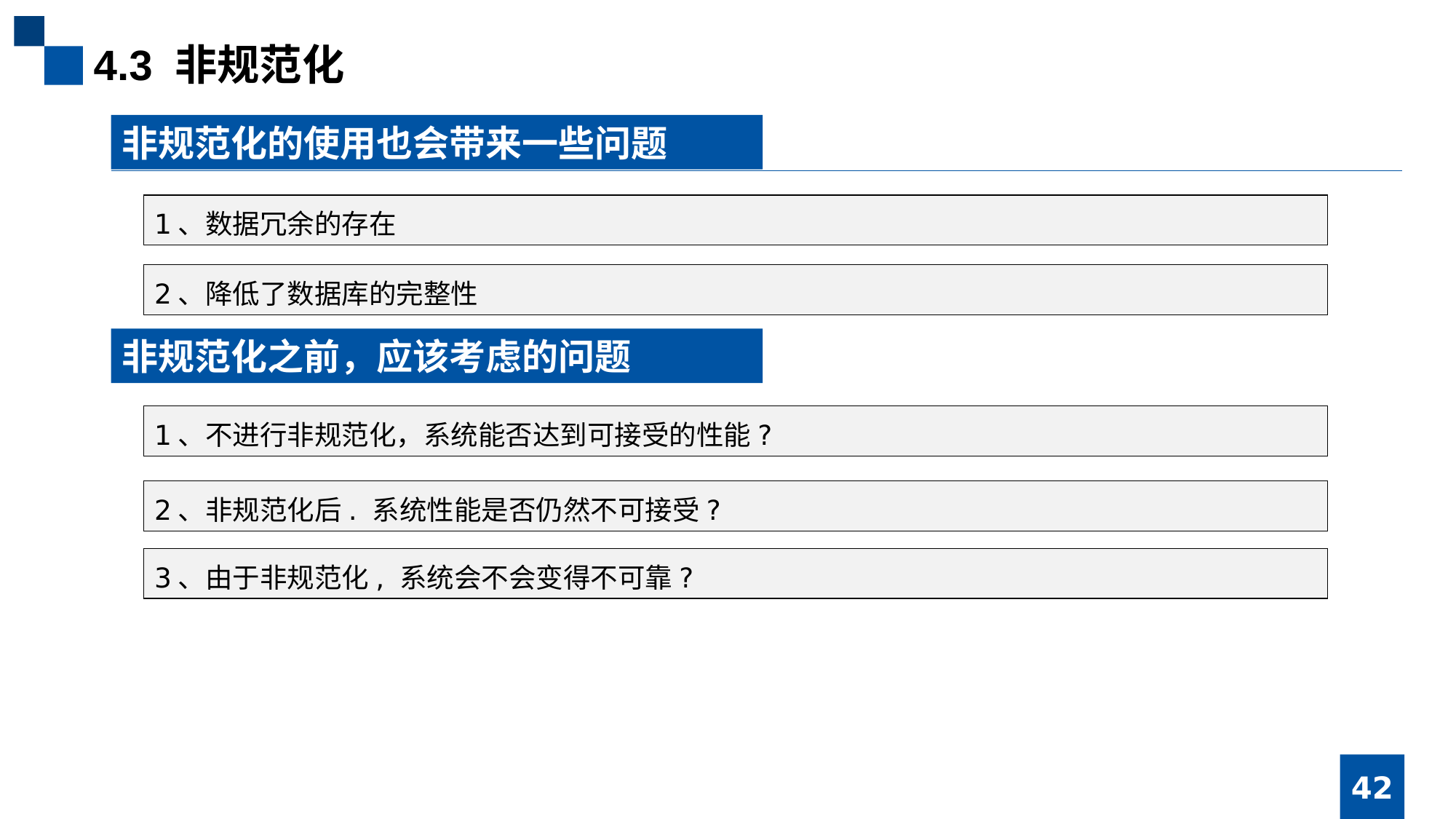

4.3 非规范化
非规范化的使用也会带来一些问题
1、数据冗余的存在
2、降低了数据库的完整性
非规范化之前，应该考虑的问题
1、不进行非规范化，系统能否达到可接受的性能?
2、非规范化后. 系统性能是否仍然不可接受?
3、由于非规范化, 系统会不会变得不可靠?
42